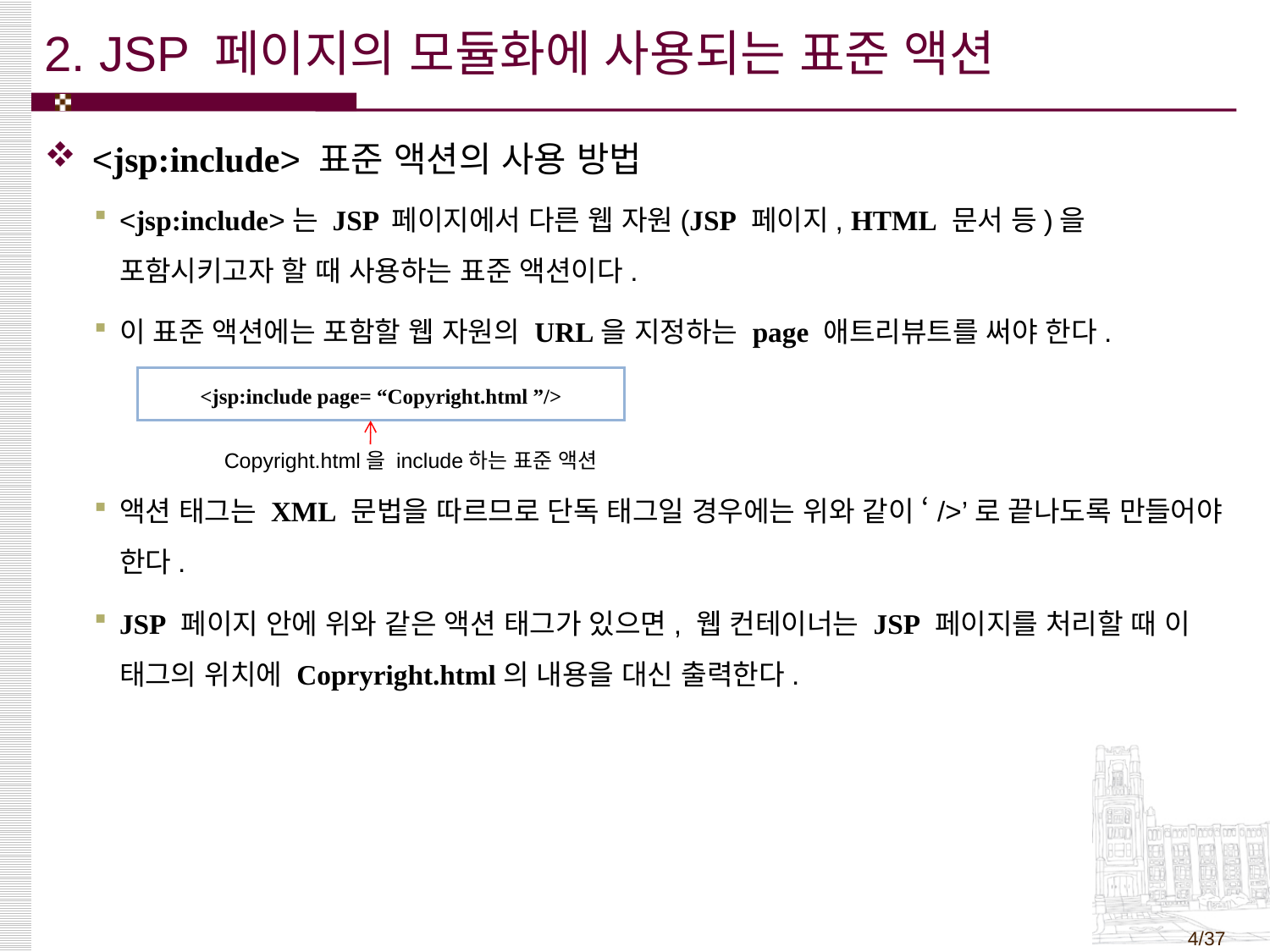

# 2. JSP 페이지의 모듈화에 사용되는 표준 액션
<jsp:include> 표준 액션의 사용 방법
<jsp:include>는 JSP 페이지에서 다른 웹 자원(JSP 페이지, HTML 문서 등)을 포함시키고자 할 때 사용하는 표준 액션이다.
이 표준 액션에는 포함할 웹 자원의 URL을 지정하는 page 애트리뷰트를 써야 한다.

액션 태그는 XML 문법을 따르므로 단독 태그일 경우에는 위와 같이 ‘/>’로 끝나도록 만들어야 한다.
JSP 페이지 안에 위와 같은 액션 태그가 있으면, 웹 컨테이너는 JSP 페이지를 처리할 때 이 태그의 위치에 Copryright.html의 내용을 대신 출력한다.

| <jsp:include page= “Copyright.html ”/> |
| --- |
Copyright.html을 include하는 표준 액션